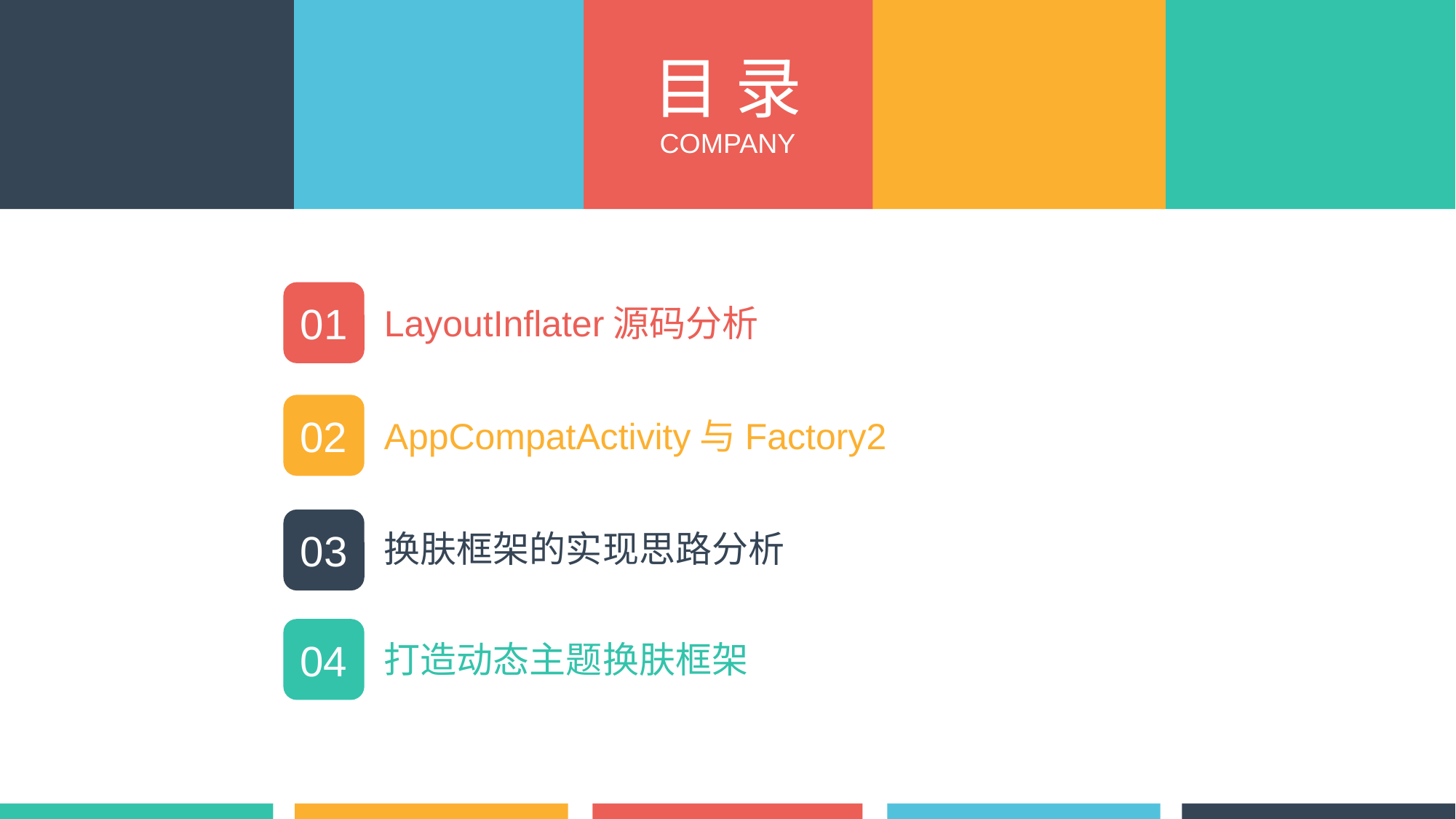

目 录
COMPANY
01
LayoutInflater源码分析
02
AppCompatActivity与Factory2
03
换肤框架的实现思路分析
04
打造动态主题换肤框架